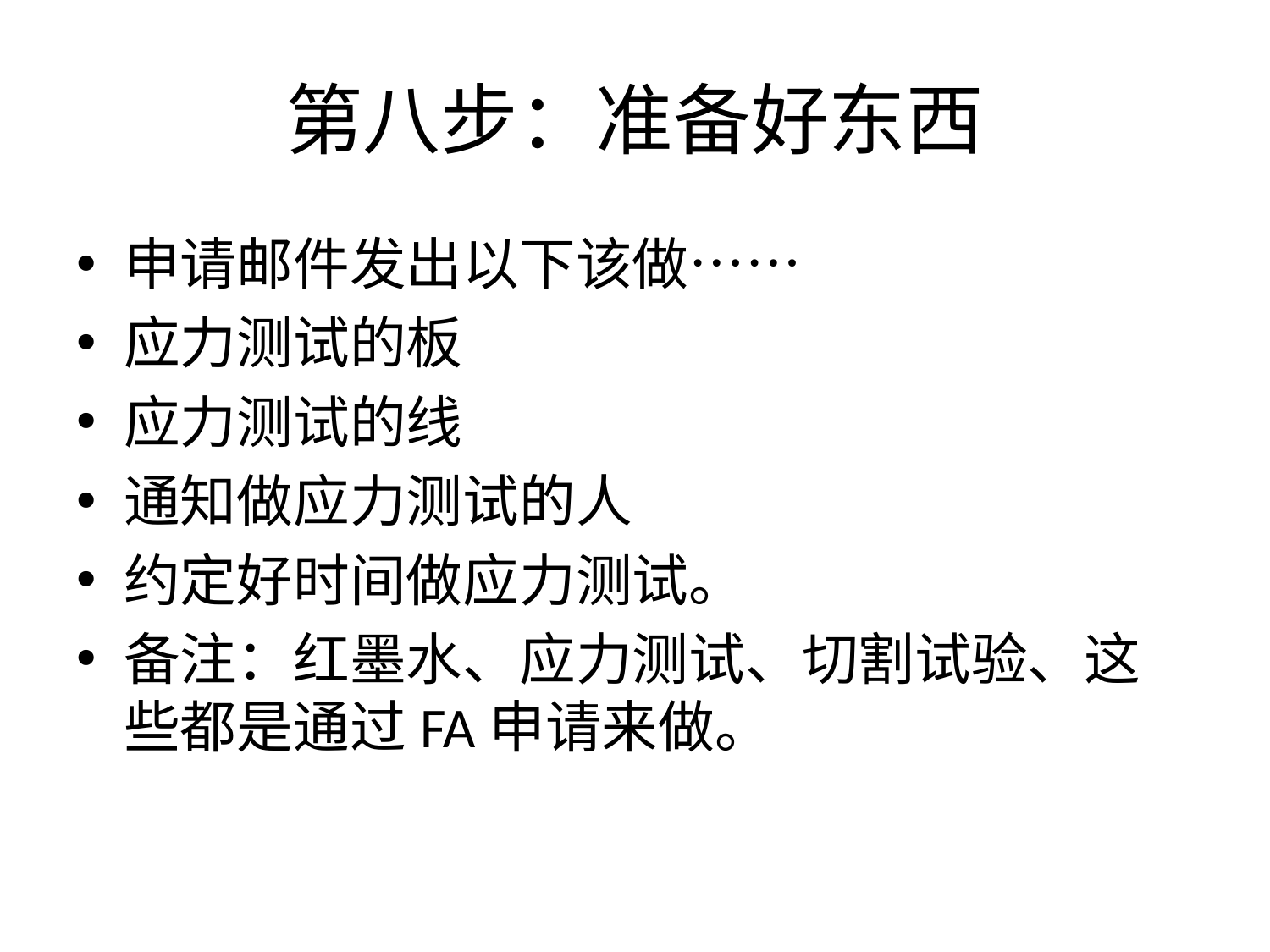

# 第八步：准备好东西
申请邮件发出以下该做……
应力测试的板
应力测试的线
通知做应力测试的人
约定好时间做应力测试。
备注：红墨水、应力测试、切割试验、这些都是通过FA申请来做。